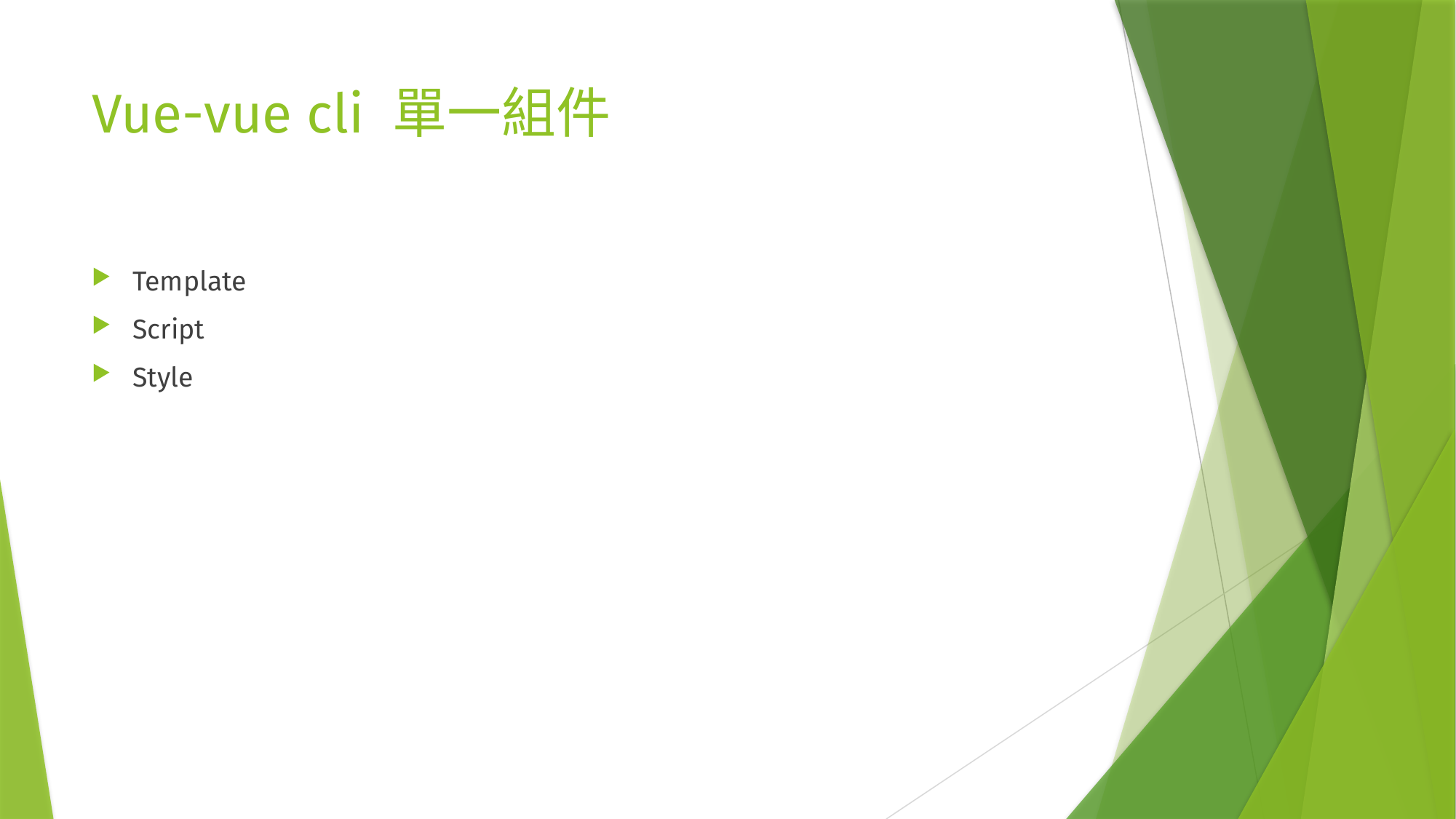

# Vue-vue cli 單一組件
Template
Script
Style